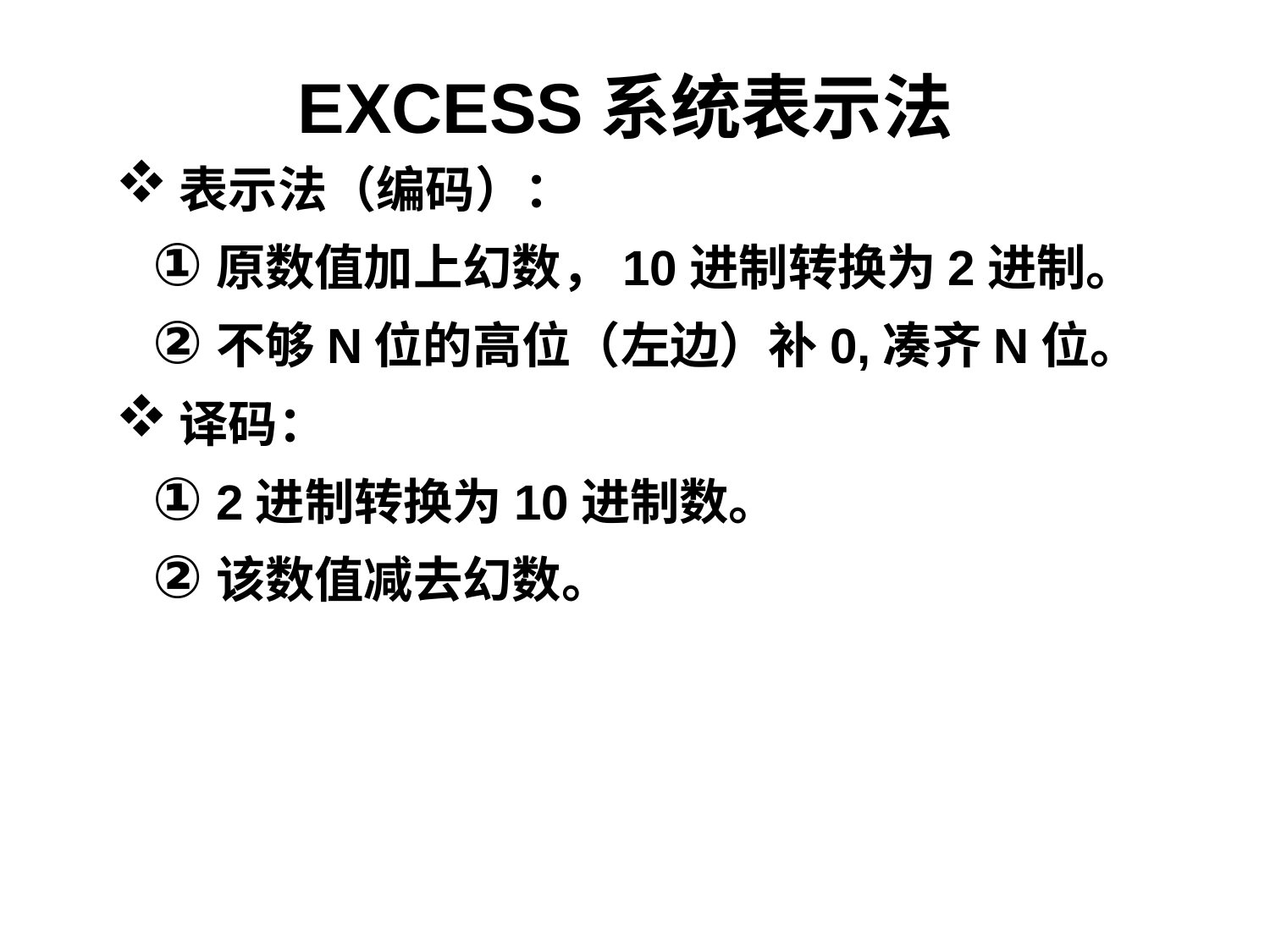

# EXCESS系统表示法

表示法（编码）：
原数值加上幻数，10进制转换为2进制。
不够N位的高位（左边）补0,凑齐N位。
译码：
2进制转换为10进制数。
该数值减去幻数。